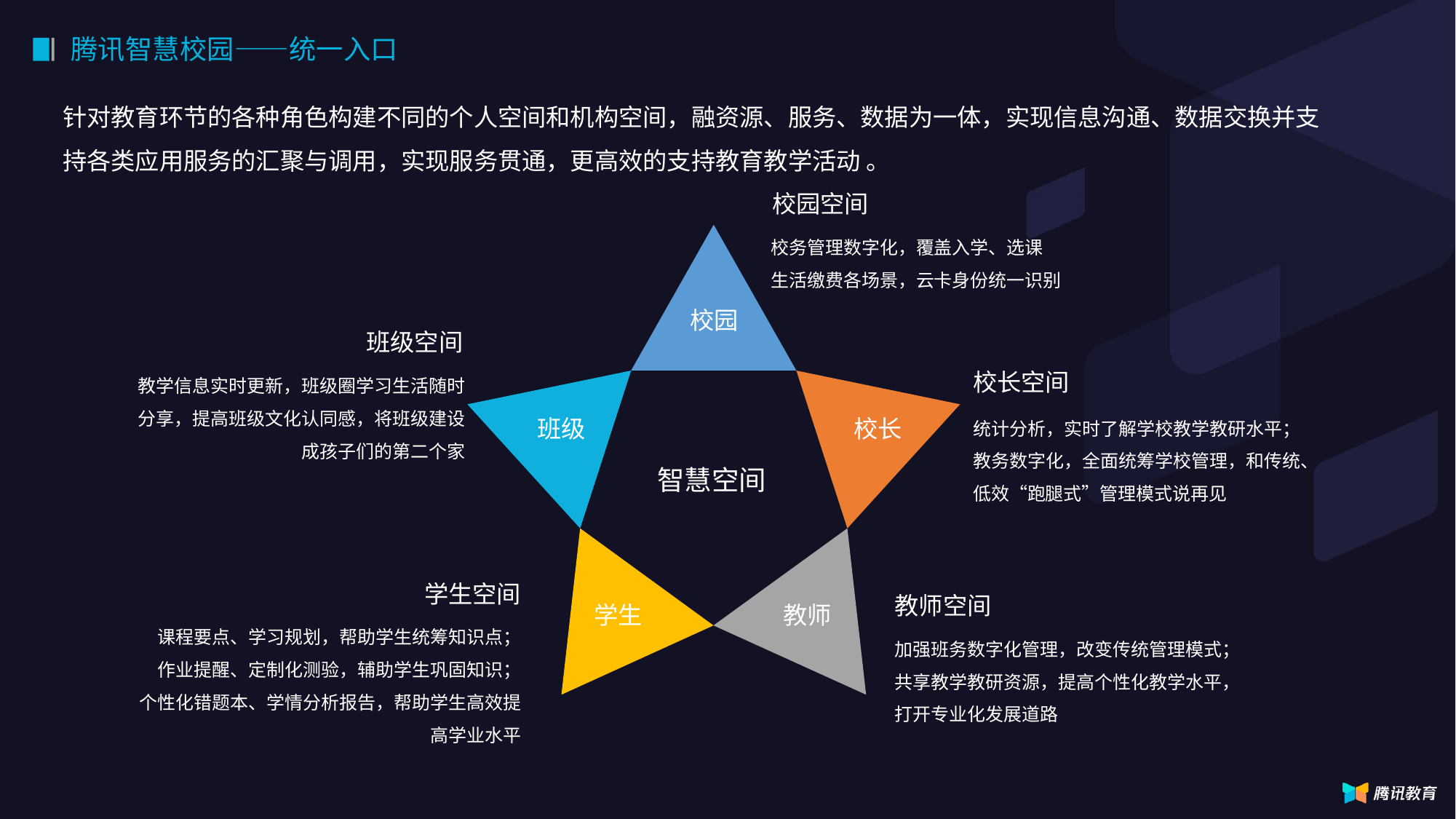

腾讯智慧校园——统一入口

针对教育环节的各种角色构建不同的个人空间和机构空间，融资源、服务、数据为一体，实现信息沟通、数据交换并支持各类应用服务的汇聚与调用，实现服务贯通，更高效的支持教育教学活动 。
校园空间

校务管理数字化，覆盖入学、选课
生活缴费各场景，云卡身份统一识别
校园
班级空间
教学信息实时更新，班级圈学习生活随时分享，提高班级文化认同感，将班级建设成孩子们的第二个家
校长空间

统计分析，实时了解学校教学教研水平；教务数字化，全面统筹学校管理，和传统、低效“跑腿式”管理模式说再见
校长
班级
智慧空间

学生空间
教师空间
学生
教师
课程要点、学习规划，帮助学生统筹知识点；
作业提醒、定制化测验，辅助学生巩固知识；
个性化错题本、学情分析报告，帮助学生高效提高学业水平

加强班务数字化管理，改变传统管理模式；
共享教学教研资源，提高个性化教学水平，
打开专业化发展道路